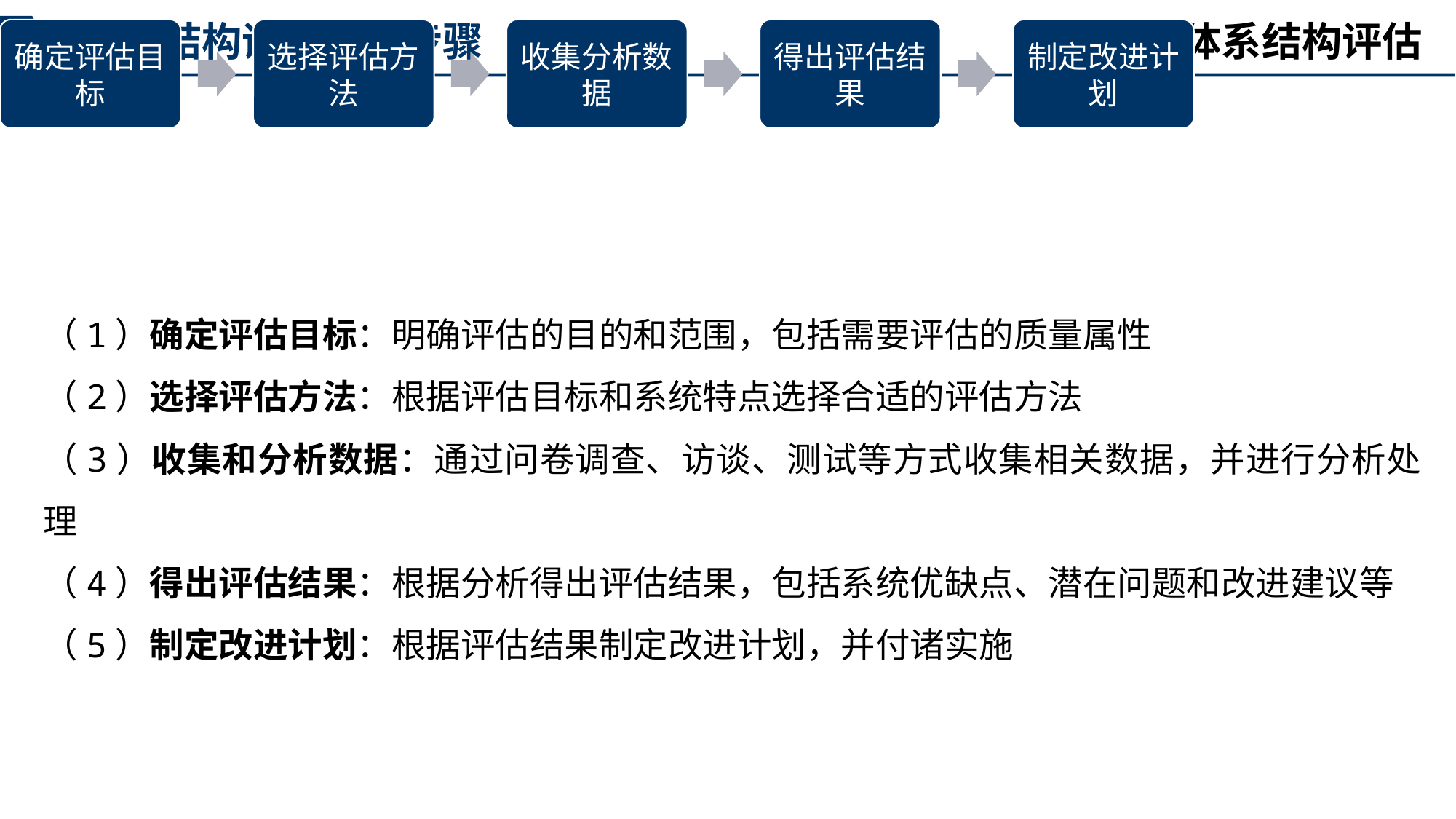

体系结构评估

体系结构评估主要步骤

确定评估目标

选择评估方法

收集分析数据

得出评估结果

制定改进计划
（1）确定评估目标：明确评估的目的和范围，包括需要评估的质量属性
（2）选择评估方法：根据评估目标和系统特点选择合适的评估方法
（3）收集和分析数据：通过问卷调查、访谈、测试等方式收集相关数据，并进行分析处理
（4）得出评估结果：根据分析得出评估结果，包括系统优缺点、潜在问题和改进建议等
（5）制定改进计划：根据评估结果制定改进计划，并付诸实施